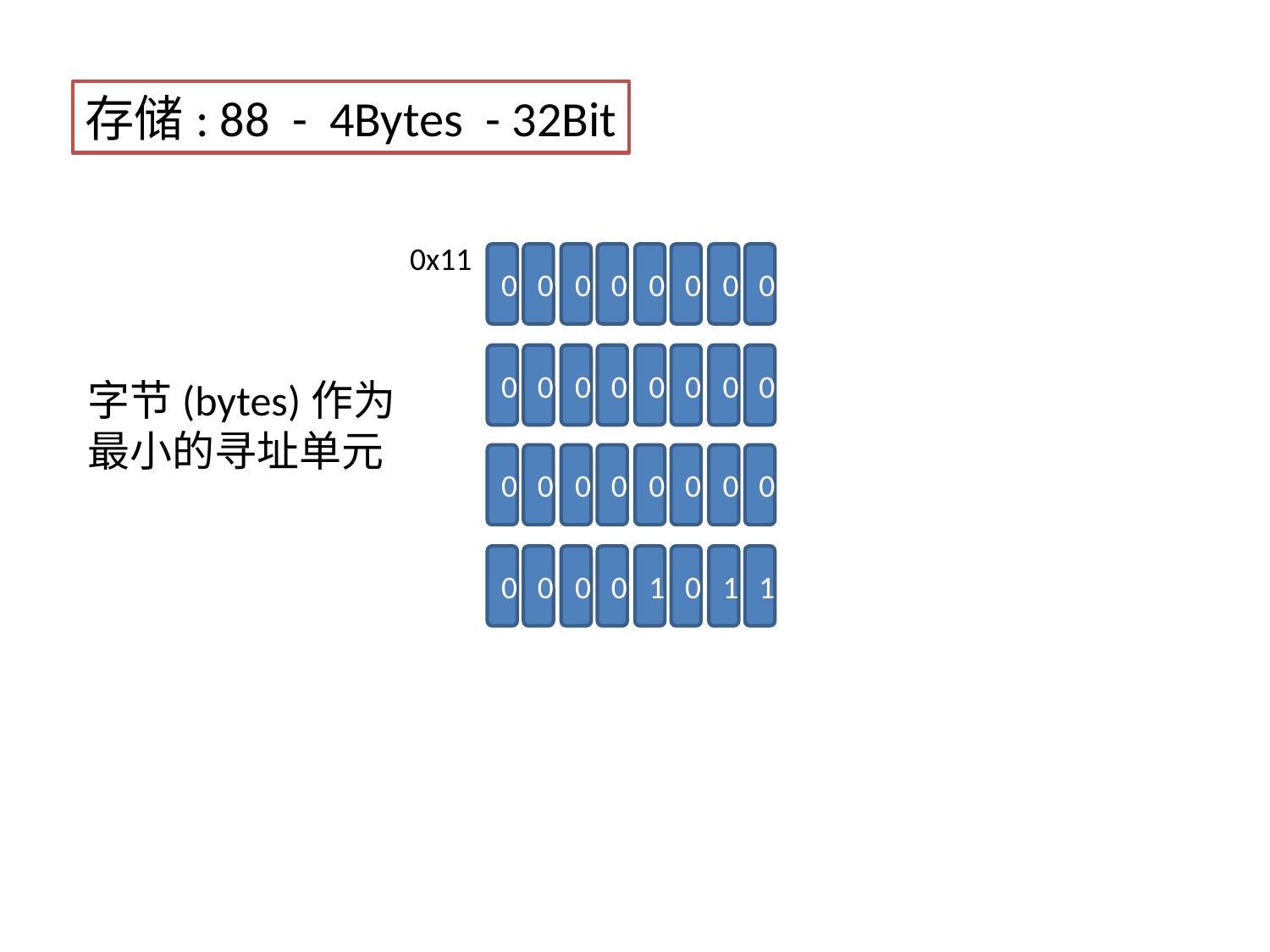

存储: 88  -  4Bytes  - 32Bit
0x11
0
0
0
0
0
0
0
0
0
0
0
0
0
0
0
0
字节(bytes)作为最小的寻址单元
0
0
0
0
0
0
0
0
0
0
0
0
1
0
1
1